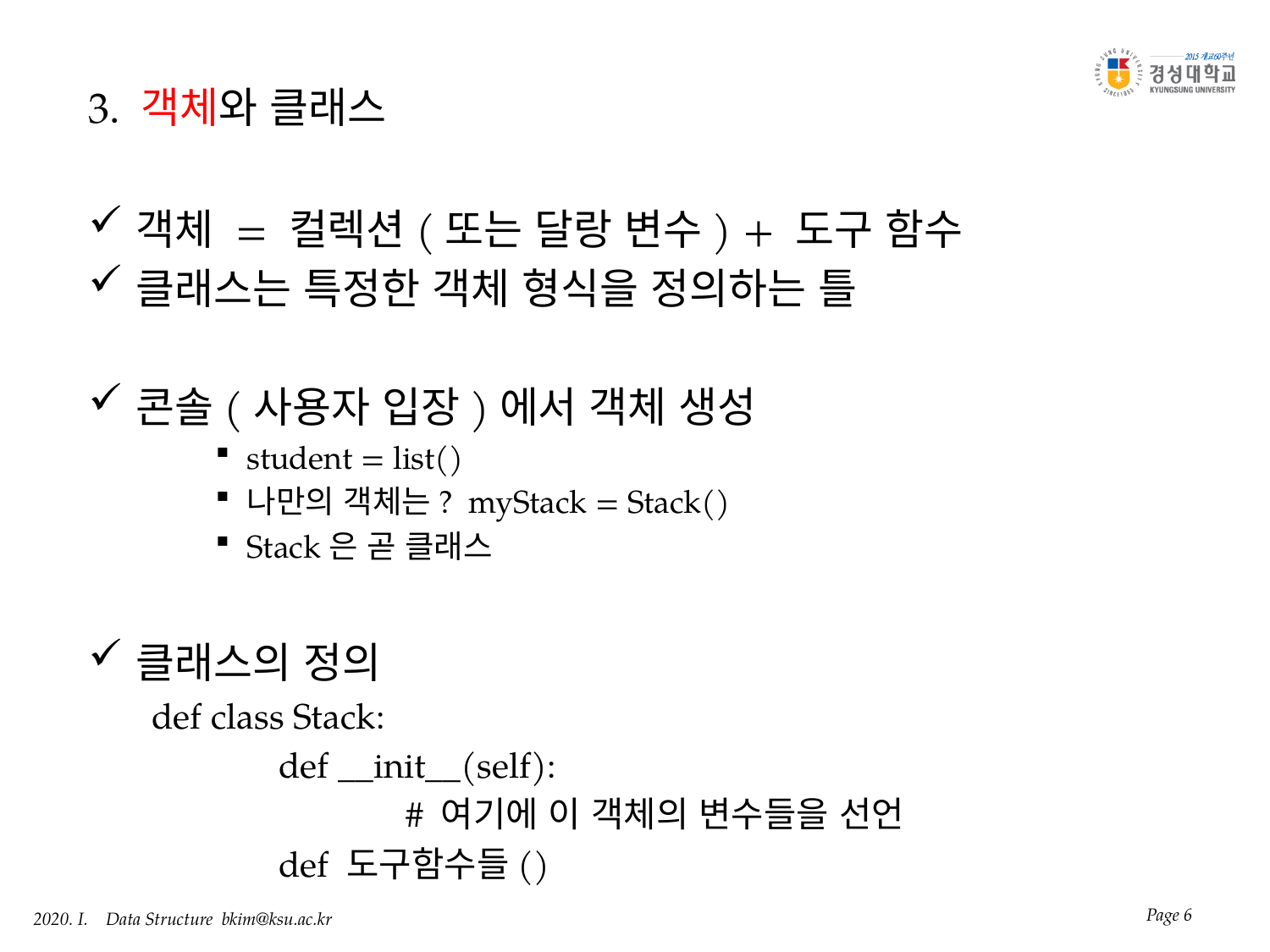

# 3. 객체와 클래스
객체 = 컬렉션(또는 달랑 변수) + 도구 함수
클래스는 특정한 객체 형식을 정의하는 틀

콘솔(사용자 입장)에서 객체 생성
student = list()
나만의 객체는?  myStack = Stack()
Stack은 곧 클래스

클래스의 정의
def class Stack:
	def __init__(self):
		# 여기에 이 객체의 변수들을 선언
	def 도구함수들()
Page 6